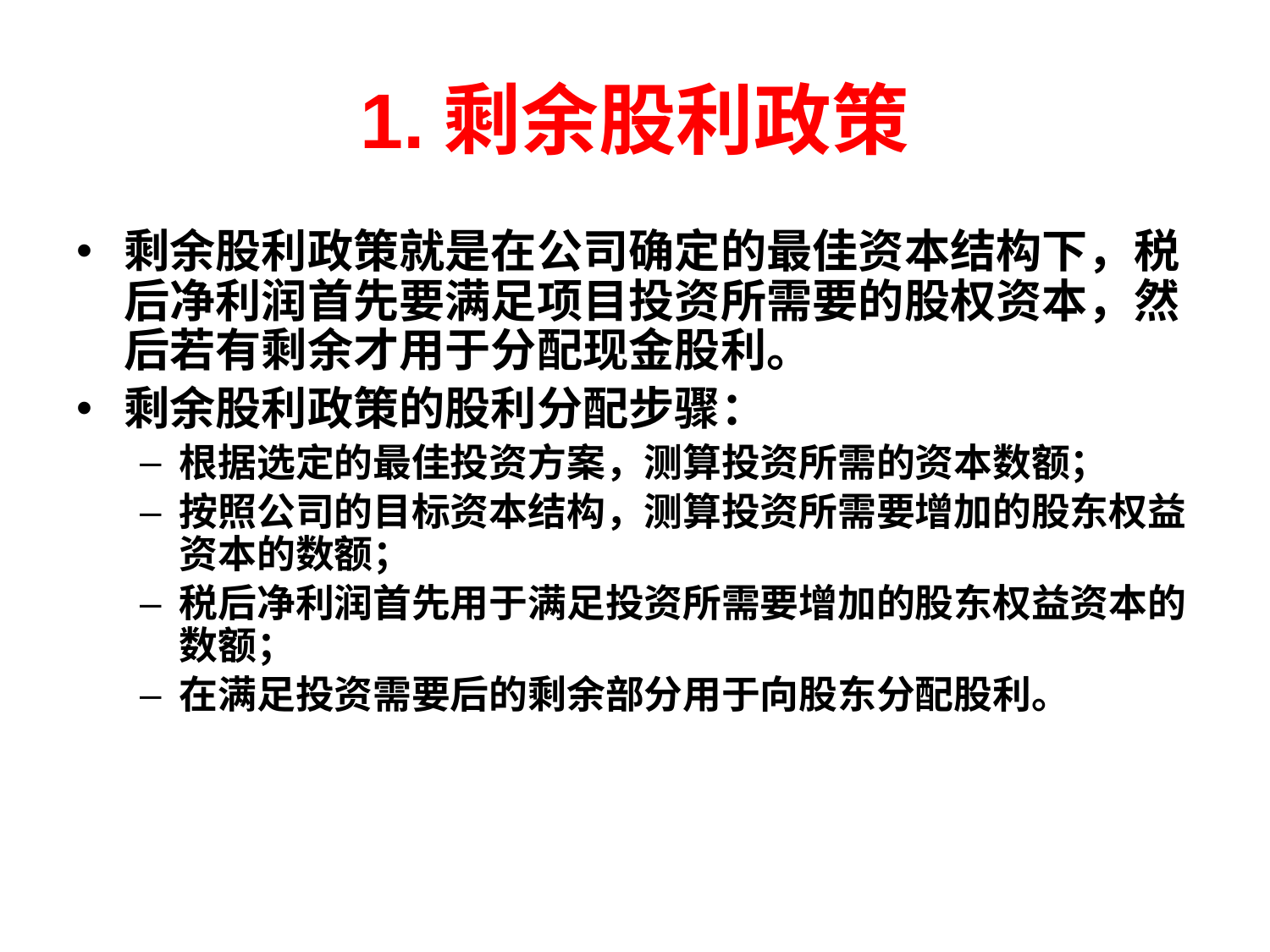

1.剩余股利政策
剩余股利政策就是在公司确定的最佳资本结构下，税后净利润首先要满足项目投资所需要的股权资本，然后若有剩余才用于分配现金股利。
剩余股利政策的股利分配步骤：
根据选定的最佳投资方案，测算投资所需的资本数额；
按照公司的目标资本结构，测算投资所需要增加的股东权益资本的数额；
税后净利润首先用于满足投资所需要增加的股东权益资本的数额；
在满足投资需要后的剩余部分用于向股东分配股利。